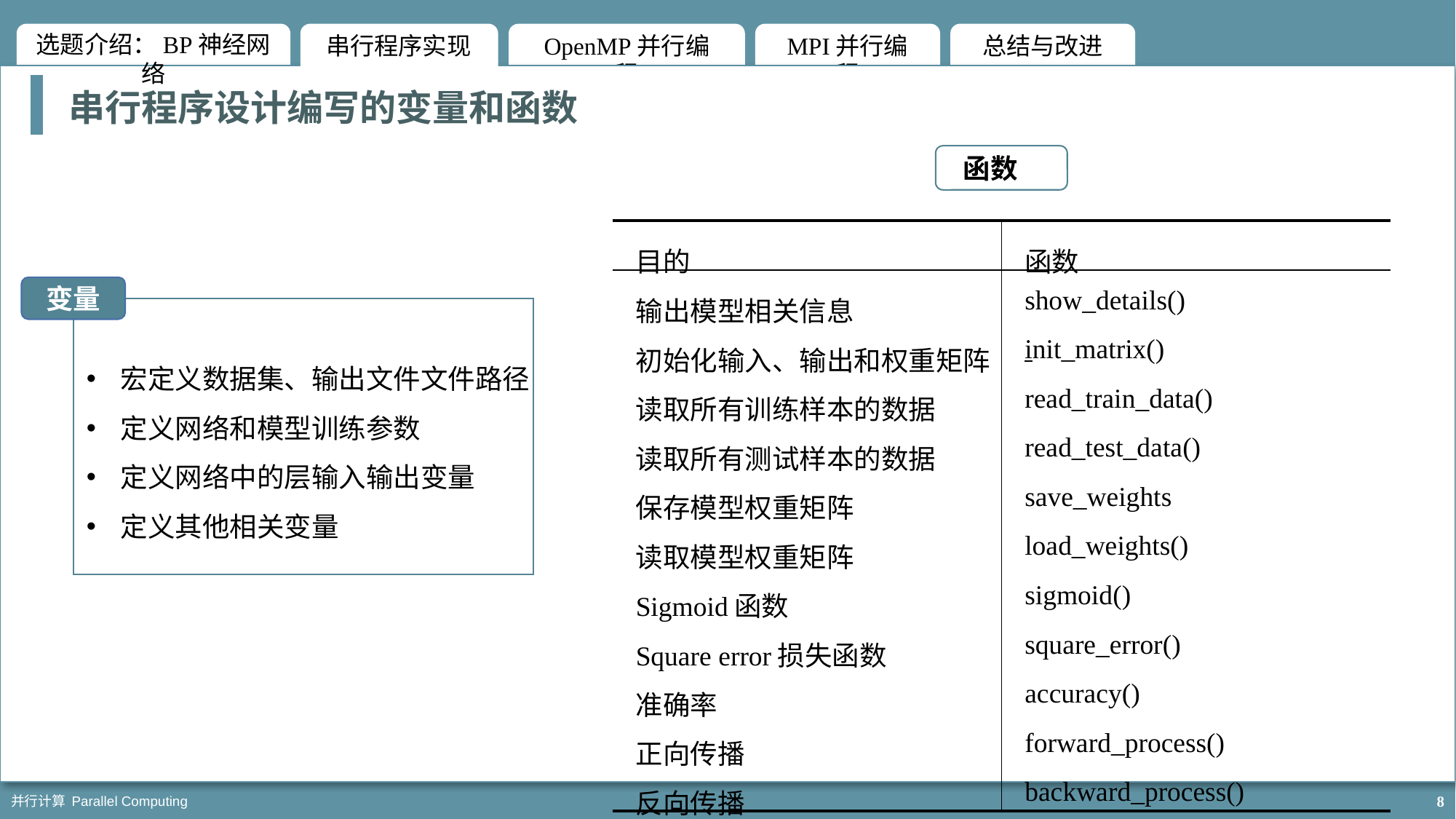

串行程序设计编写的变量和函数

函数
| 目的 | 函数 |
| --- | --- |
| 输出模型相关信息 | show\_details() |
| 初始化输入、输出和权重矩阵 | init\_matrix() |
| 读取所有训练样本的数据 | read\_train\_data() |
| 读取所有测试样本的数据 | read\_test\_data() |
| 保存模型权重矩阵 | save\_weights |
| 读取模型权重矩阵 | load\_weights() |
| Sigmoid函数 | sigmoid() |
| Square error损失函数 | square\_error() |
| 准确率 | accuracy() |
| 正向传播 | forward\_process() |
| 反向传播 | backward\_process() |
变量

宏定义数据集、输出文件文件路径
定义网络和模型训练参数
定义网络中的层输入输出变量
定义其他相关变量
并行计算 Parallel Computing
8